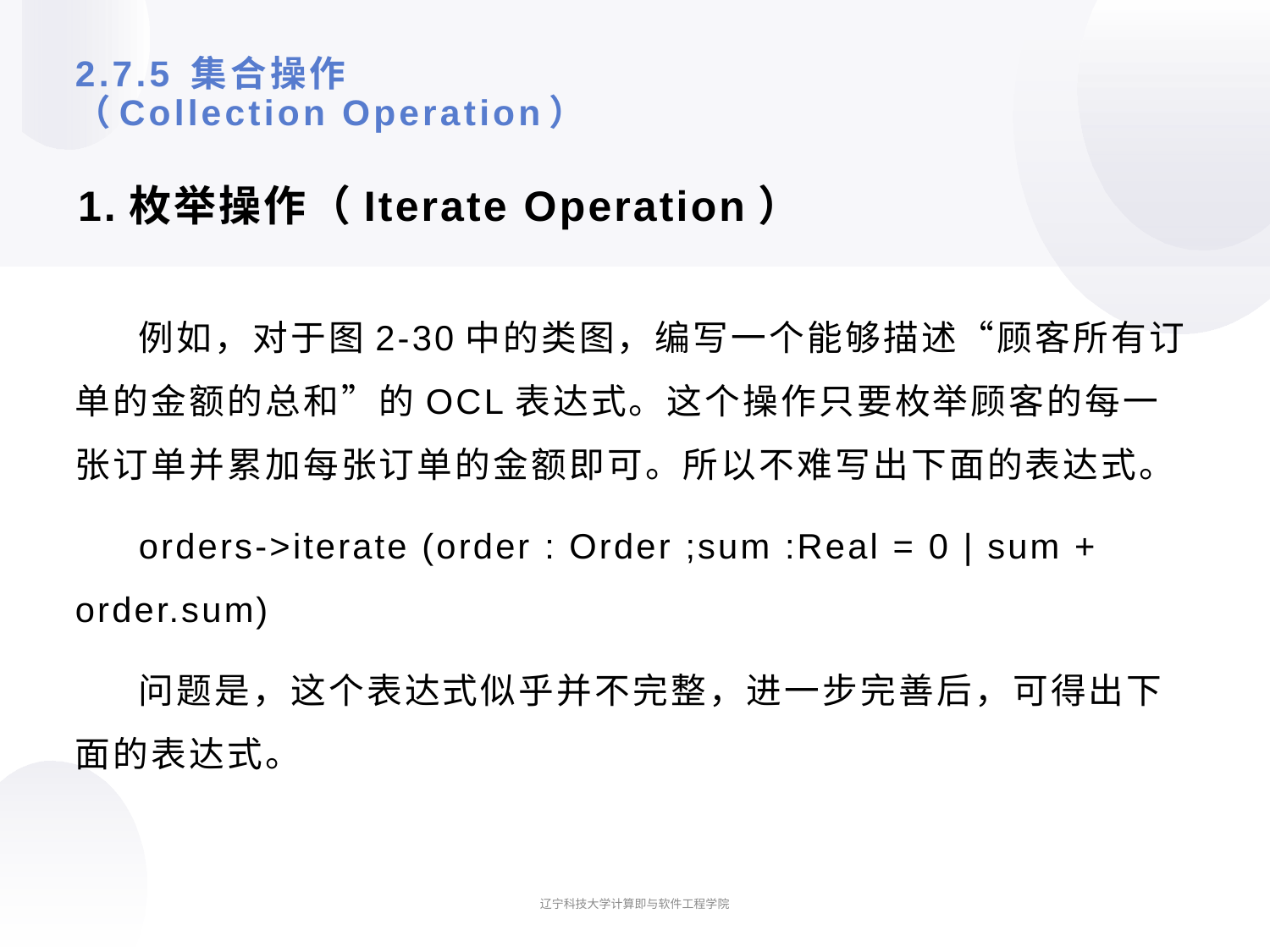

# 2.7.5 集合操作 （Collection Operation）
1.枚举操作（Iterate Operation）

例如，对于图2-30中的类图，编写一个能够描述“顾客所有订单的金额的总和”的OCL表达式。这个操作只要枚举顾客的每一张订单并累加每张订单的金额即可。所以不难写出下面的表达式。
orders->iterate (order : Order ;sum :Real = 0 | sum + order.sum)
问题是，这个表达式似乎并不完整，进一步完善后，可得出下面的表达式。

辽宁科技大学计算即与软件工程学院
151